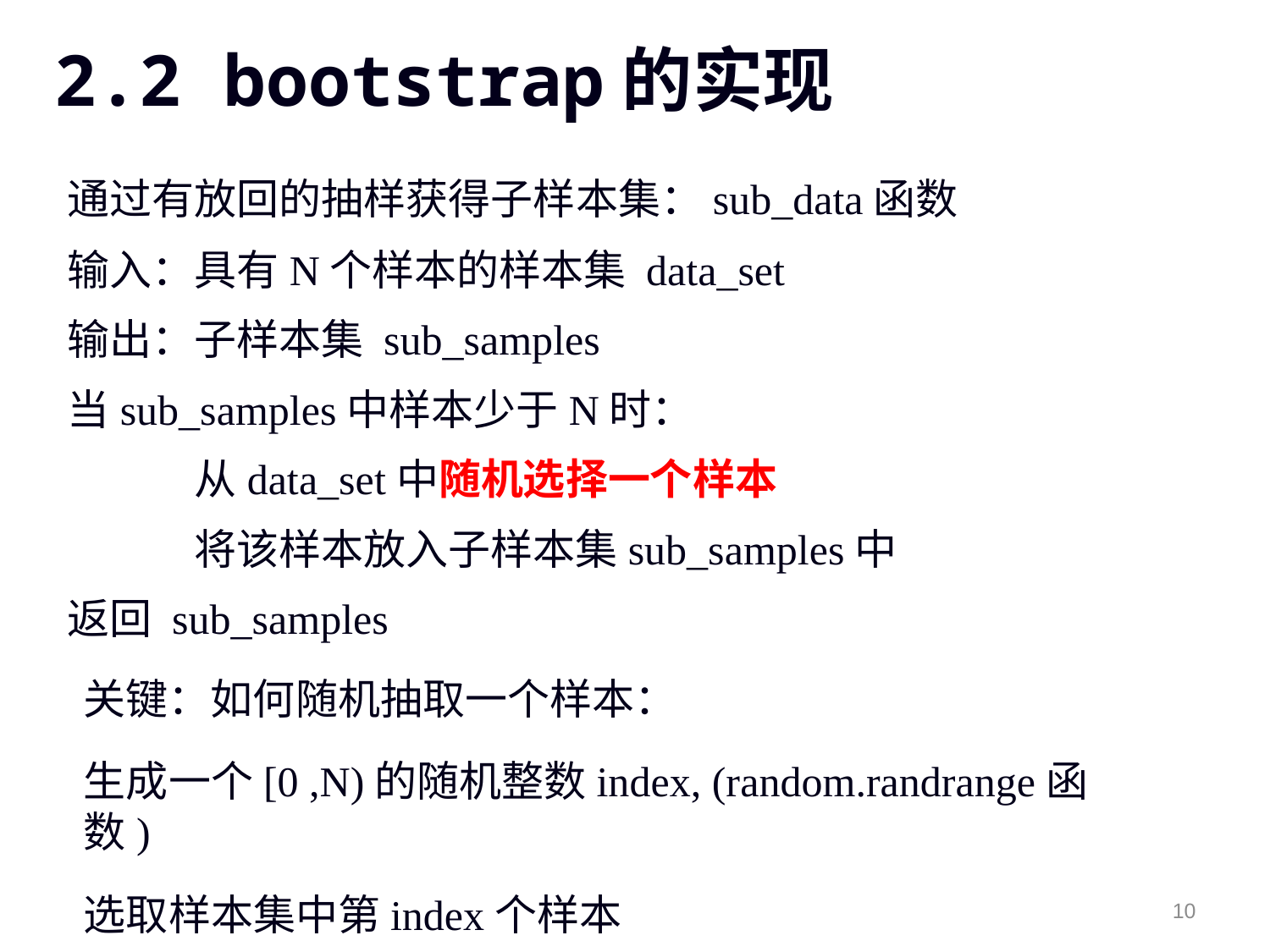

# 2.2 bootstrap的实现
from random import randrange
def subSample(dataSet,ratio=1):
	sample=list()
	n_sample=round(len(dataSet)*ratio)
	while len(sample)<n_sample:
		index=randrange(len(dataSet))
		sample.append(dataSet[index])
	return sample
通过有放回的抽样获得子样本集：sub_data函数
输入：具有N个样本的样本集 data_set
输出：子样本集 sub_samples
当sub_samples中样本少于N时：
	从data_set中随机选择一个样本
	将该样本放入子样本集sub_samples中
返回 sub_samples
关键：如何随机抽取一个样本：
生成一个[0 ,N)的随机整数index, (random.randrange函数)
选取样本集中第index个样本